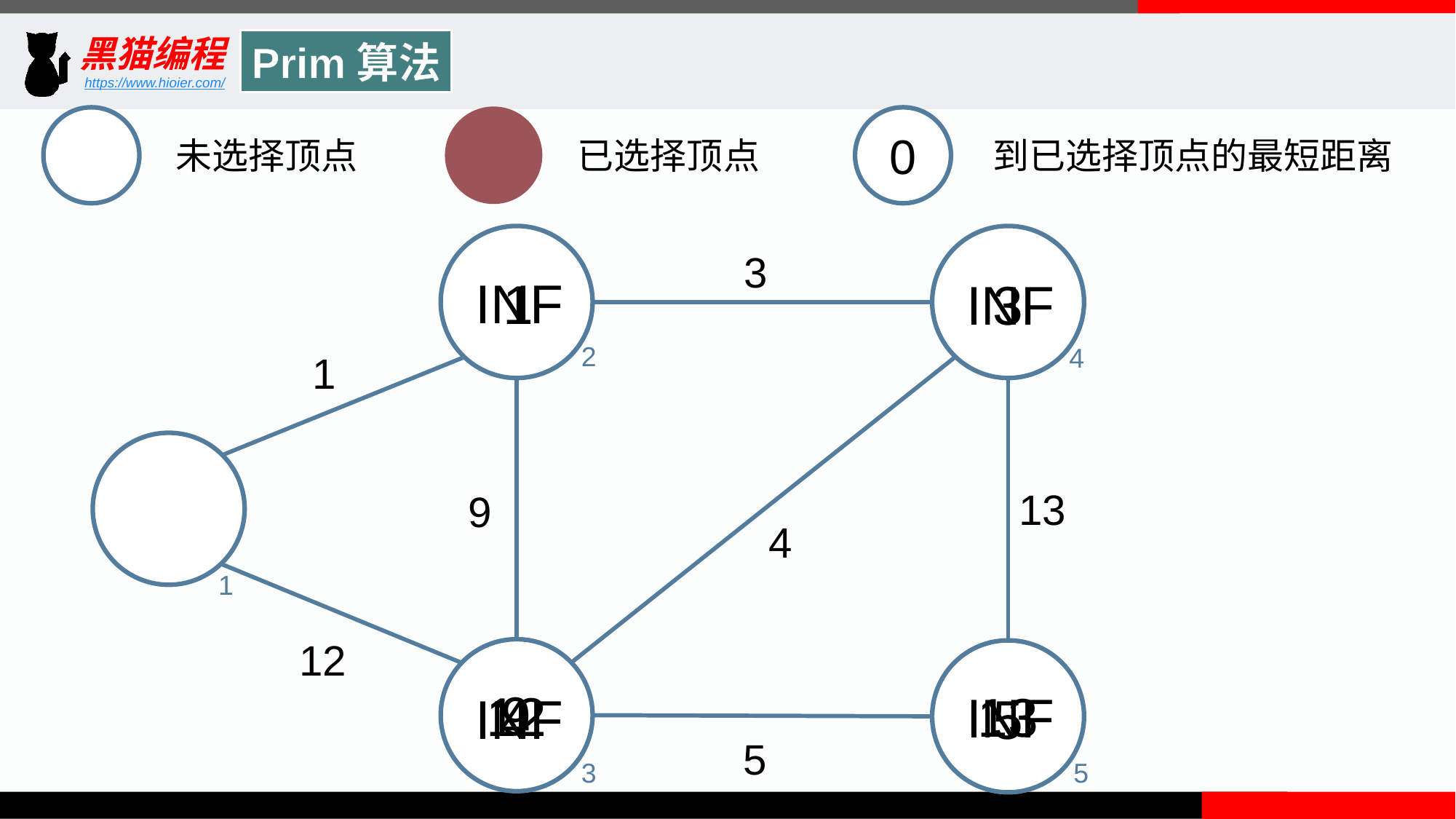

Prim算法

0
未选择顶点
已选择顶点
到已选择顶点的最短距离

3
INF
1
3
INF
2
4
1

0
13
9
4
1
12

9
12
13
INF
INF
4
5
5
3
5